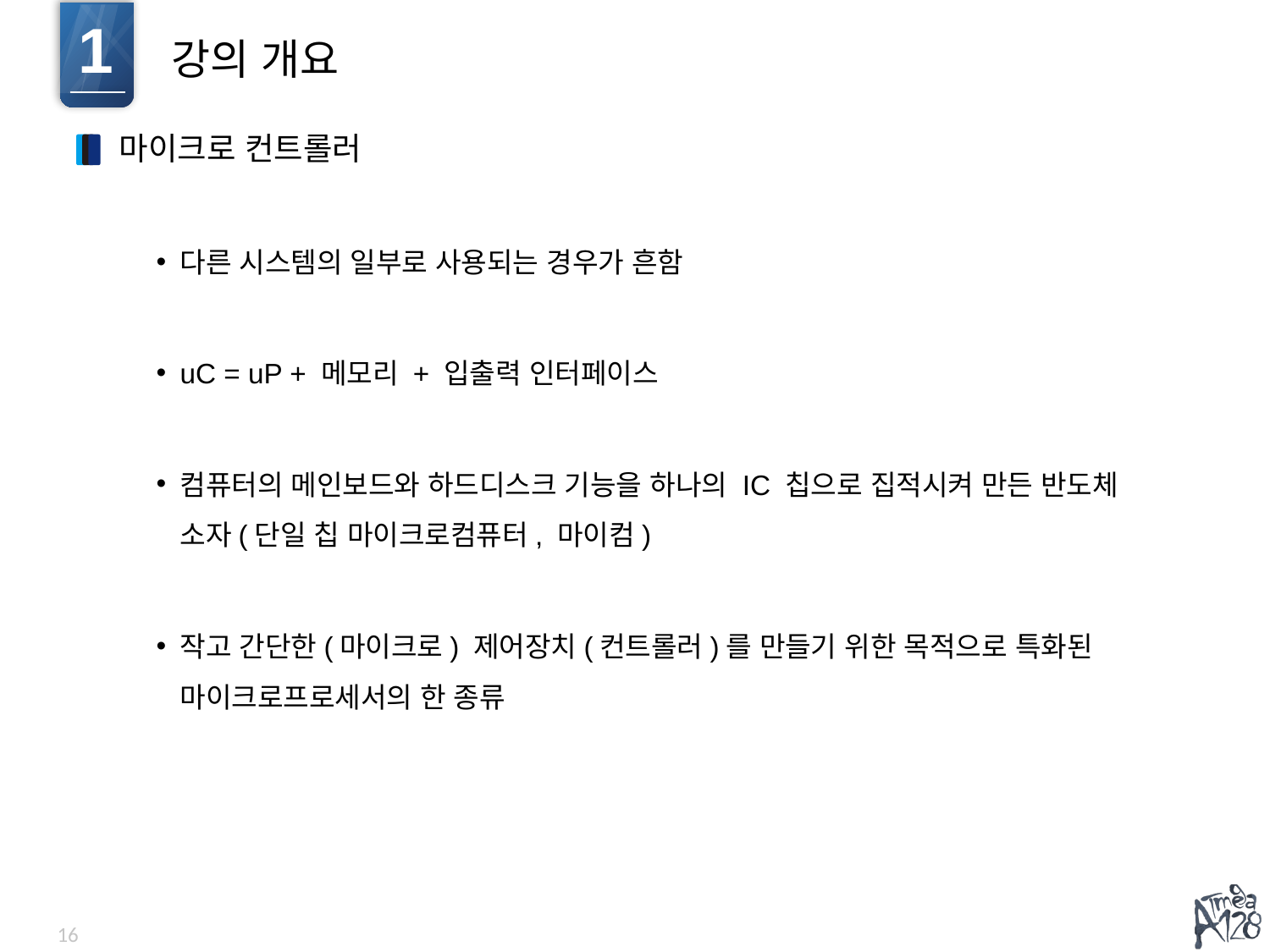

1
강의 개요
마이크로 컨트롤러

다른 시스템의 일부로 사용되는 경우가 흔함

uC = uP + 메모리 + 입출력 인터페이스

컴퓨터의 메인보드와 하드디스크 기능을 하나의 IC 칩으로 집적시켜 만든 반도체 소자(단일 칩 마이크로컴퓨터, 마이컴)

작고 간단한(마이크로) 제어장치(컨트롤러)를 만들기 위한 목적으로 특화된 마이크로프로세서의 한 종류
16